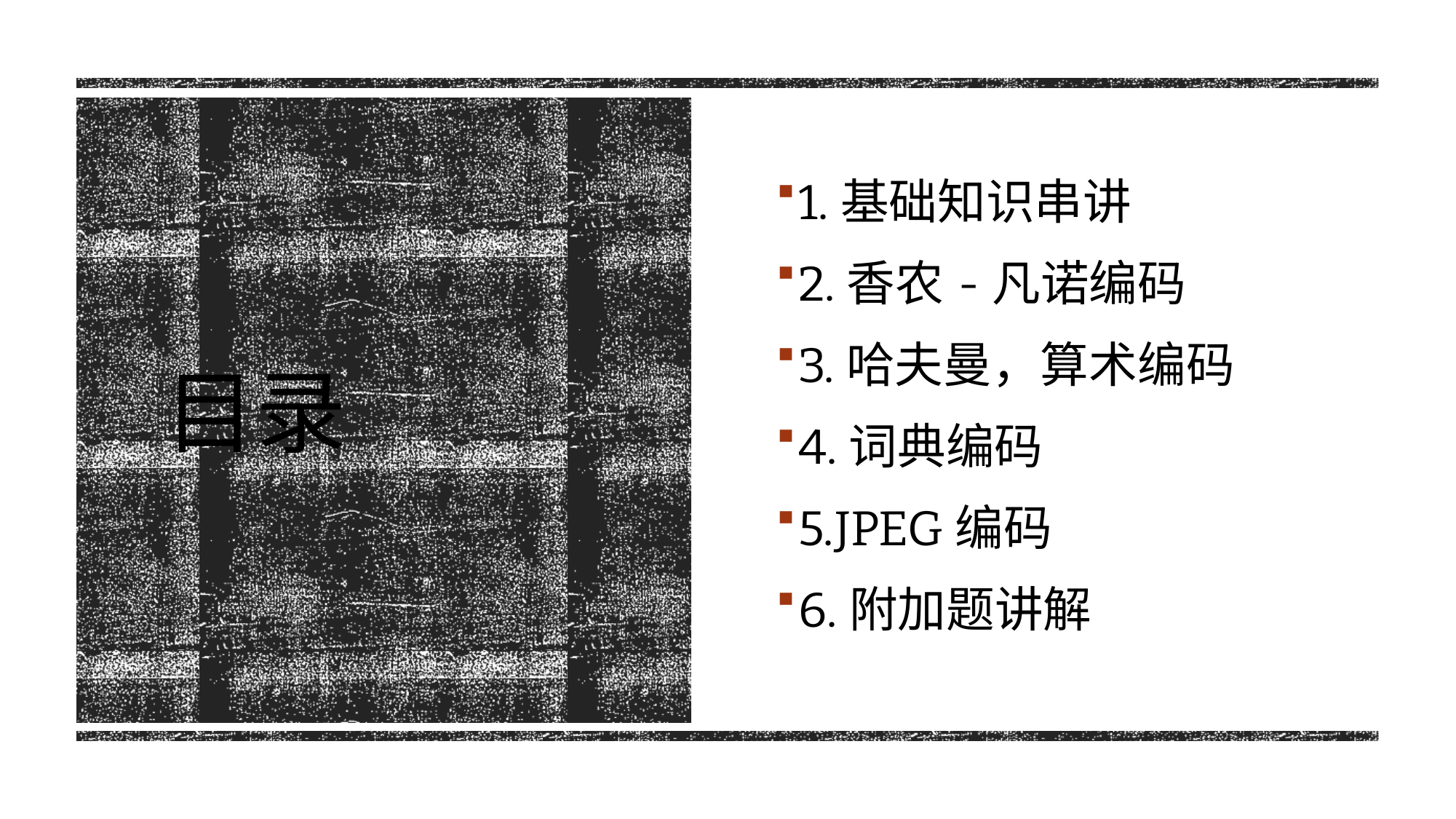

1.基础知识串讲
2.香农-凡诺编码
3.哈夫曼，算术编码
4.词典编码
5.JPEG编码
6.附加题讲解
# 目录